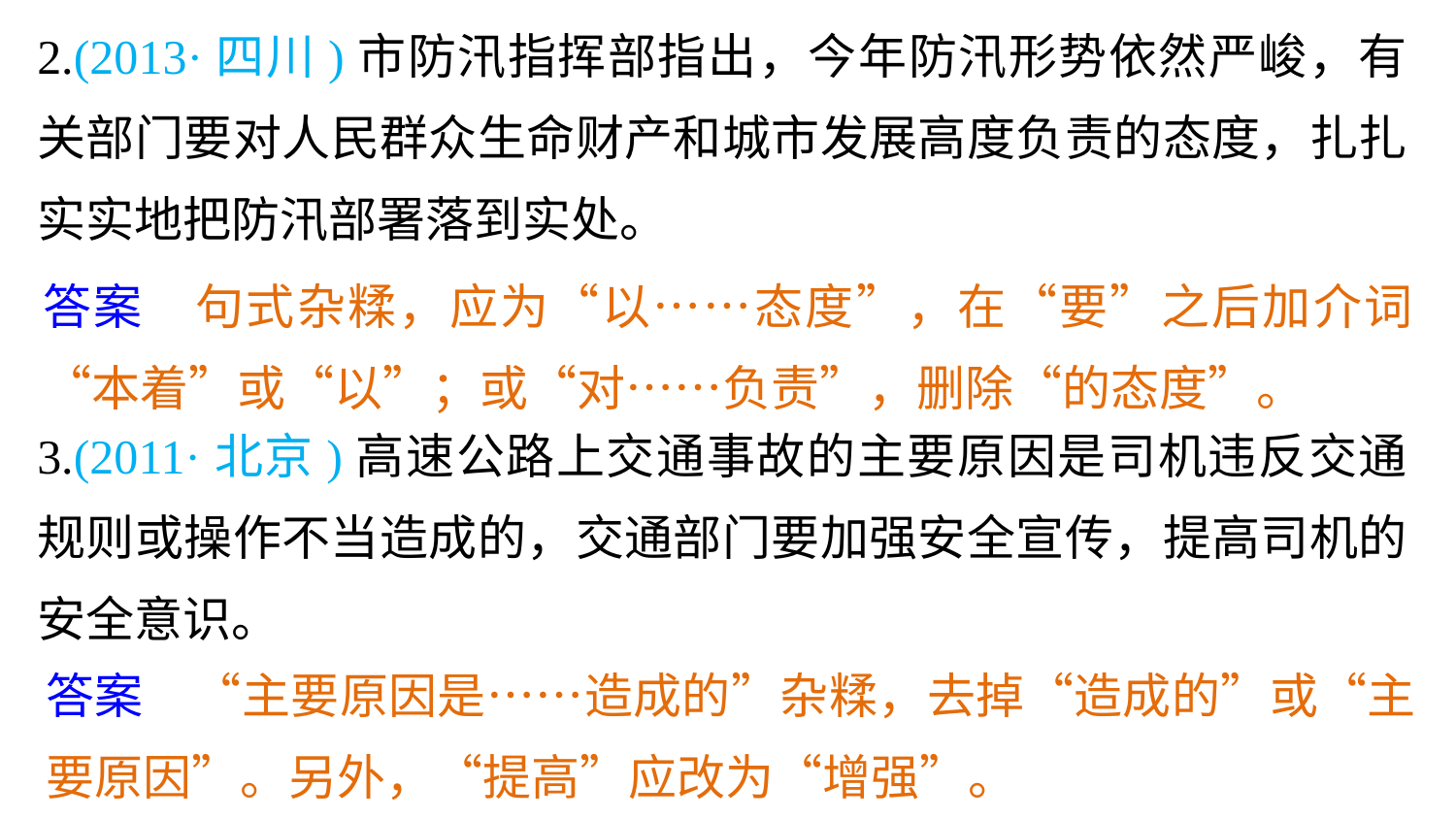

2.(2013·四川)市防汛指挥部指出，今年防汛形势依然严峻，有关部门要对人民群众生命财产和城市发展高度负责的态度，扎扎实实地把防汛部署落到实处。
答案　句式杂糅，应为“以……态度”，在“要”之后加介词“本着”或“以”；或“对……负责”，删除“的态度”。
3.(2011·北京)高速公路上交通事故的主要原因是司机违反交通规则或操作不当造成的，交通部门要加强安全宣传，提高司机的安全意识。
答案　“主要原因是……造成的”杂糅，去掉“造成的”或“主要原因”。另外，“提高”应改为“增强”。